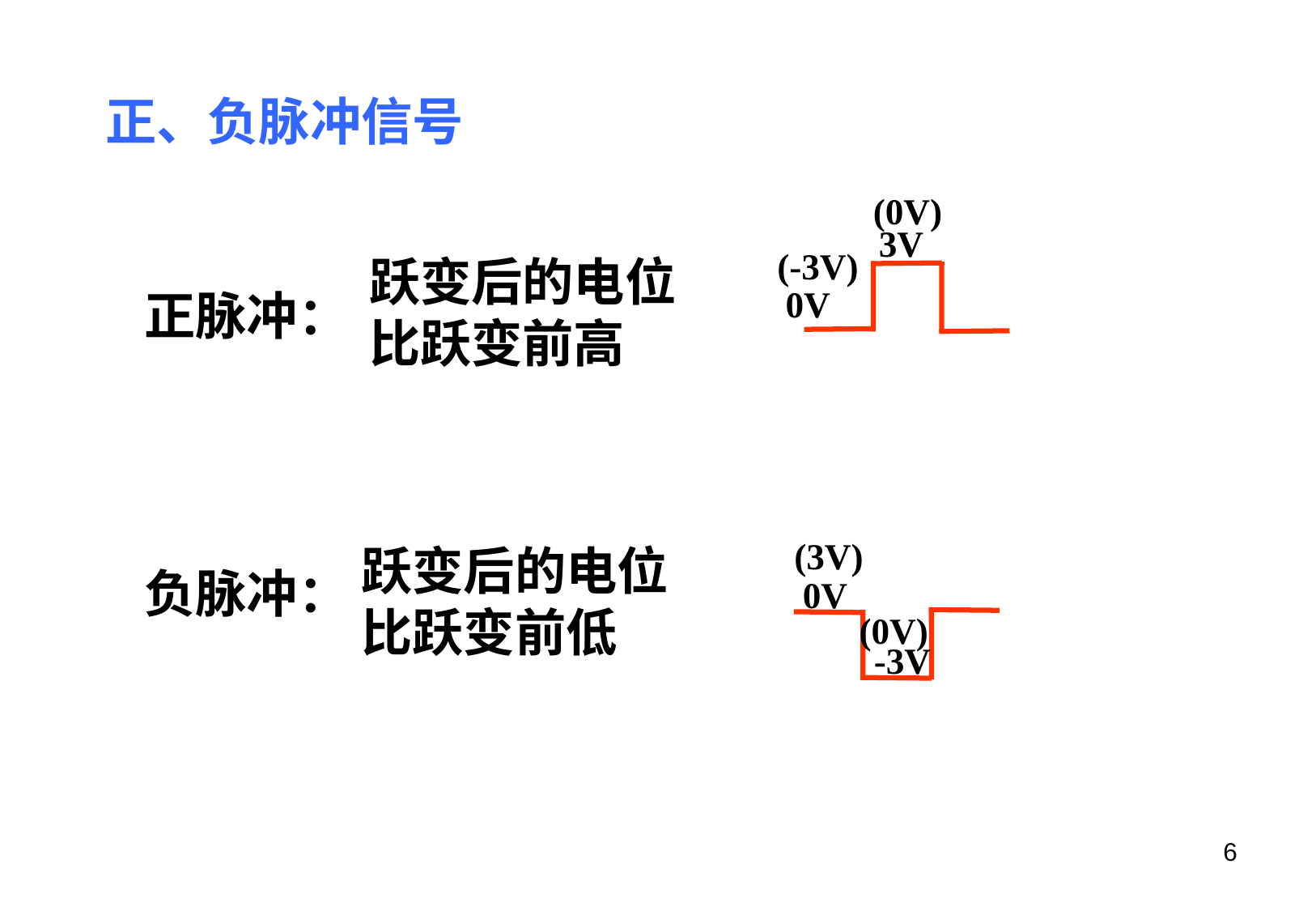

正、负脉冲信号
   (0V)
3V
   (-3V)
跃变后的电位比跃变前高

0V
正脉冲：
   (3V)
跃变后的电位比跃变前低
负脉冲：
0V
  (0V)

-3V
6